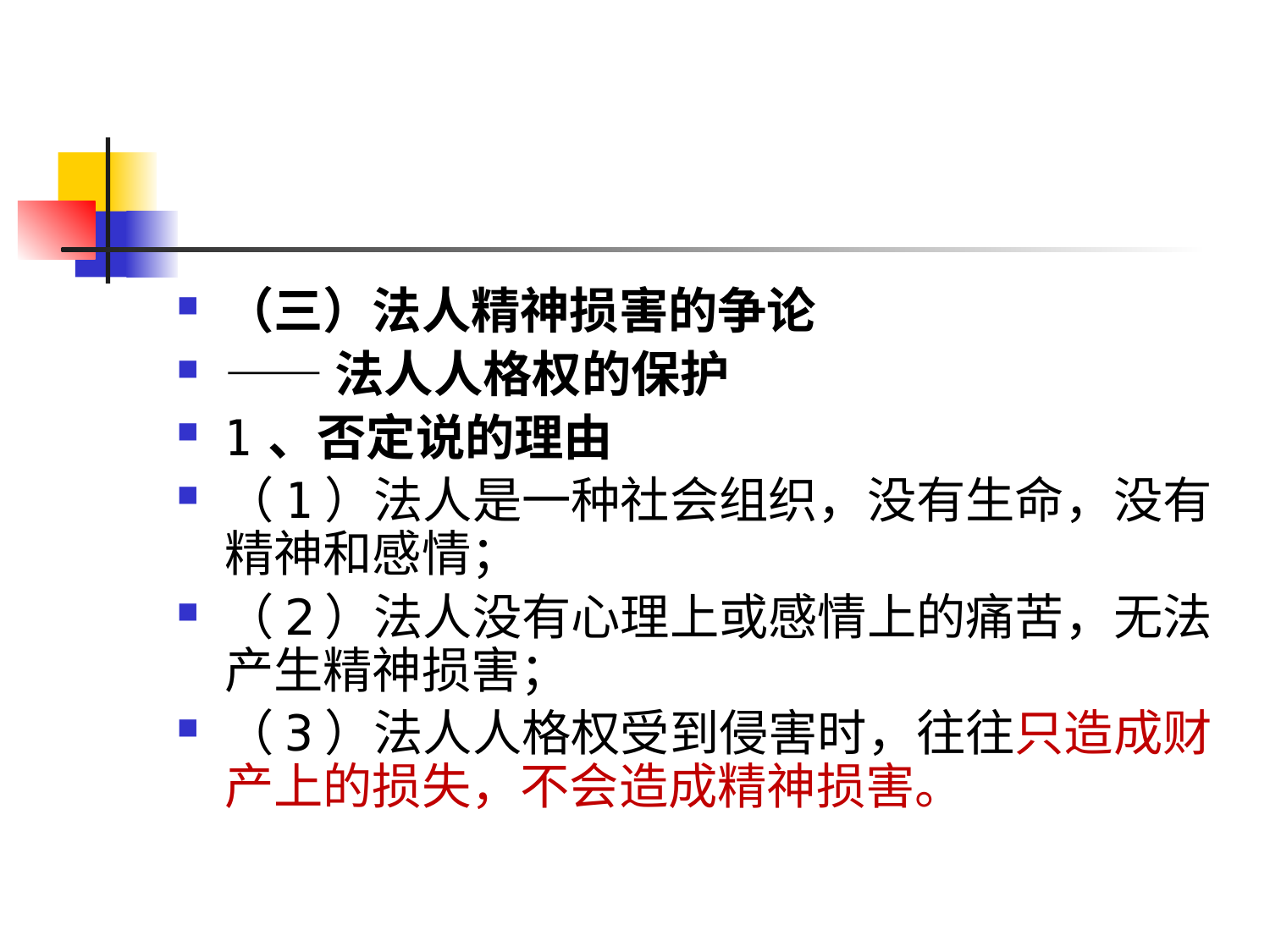

#
（三）法人精神损害的争论
——法人人格权的保护
1、否定说的理由
（1）法人是一种社会组织，没有生命，没有精神和感情；
（2）法人没有心理上或感情上的痛苦，无法产生精神损害；
（3）法人人格权受到侵害时，往往只造成财产上的损失，不会造成精神损害。